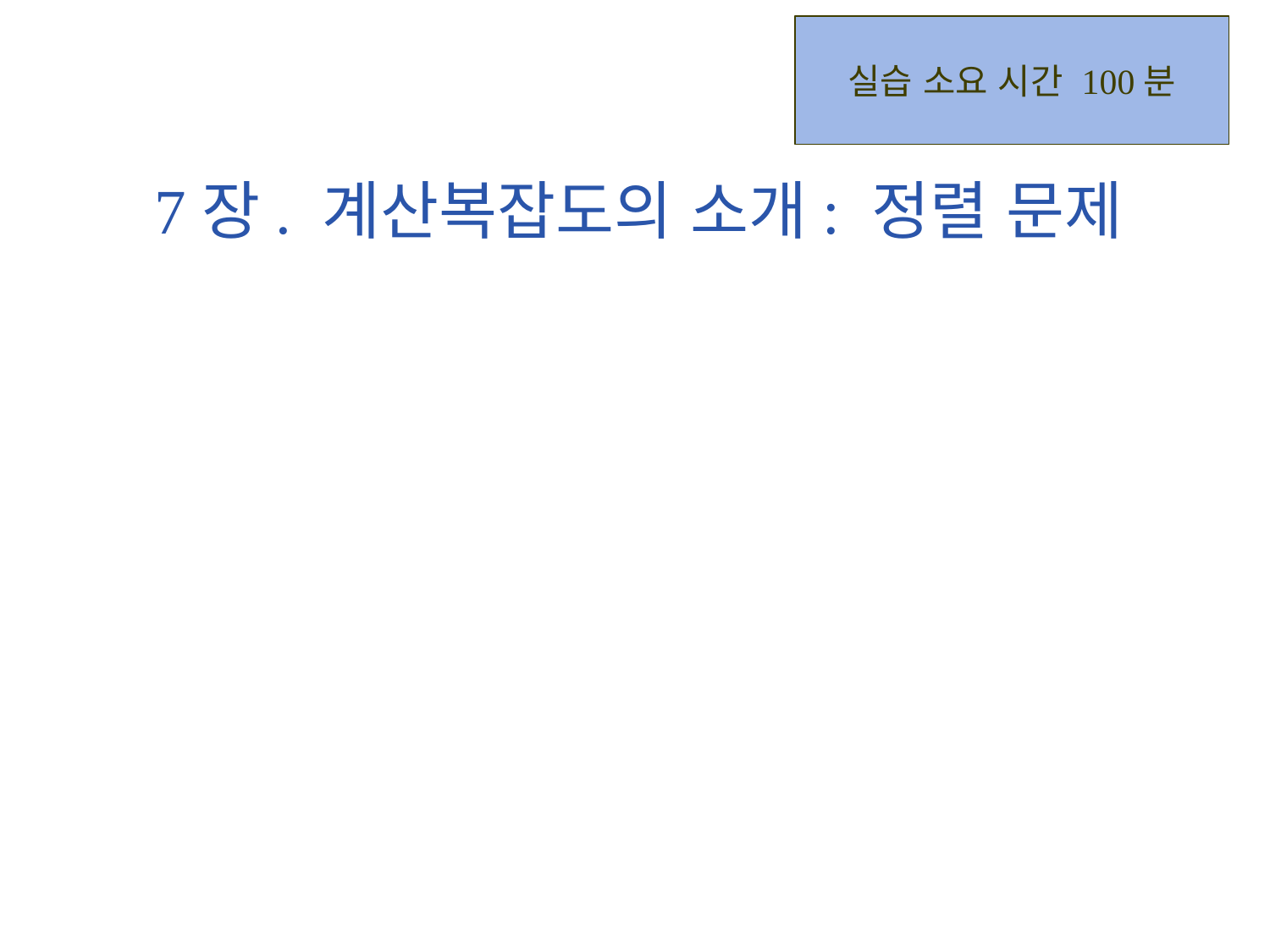

실습 소요 시간 100분
# 7장. 계산복잡도의 소개: 정렬 문제